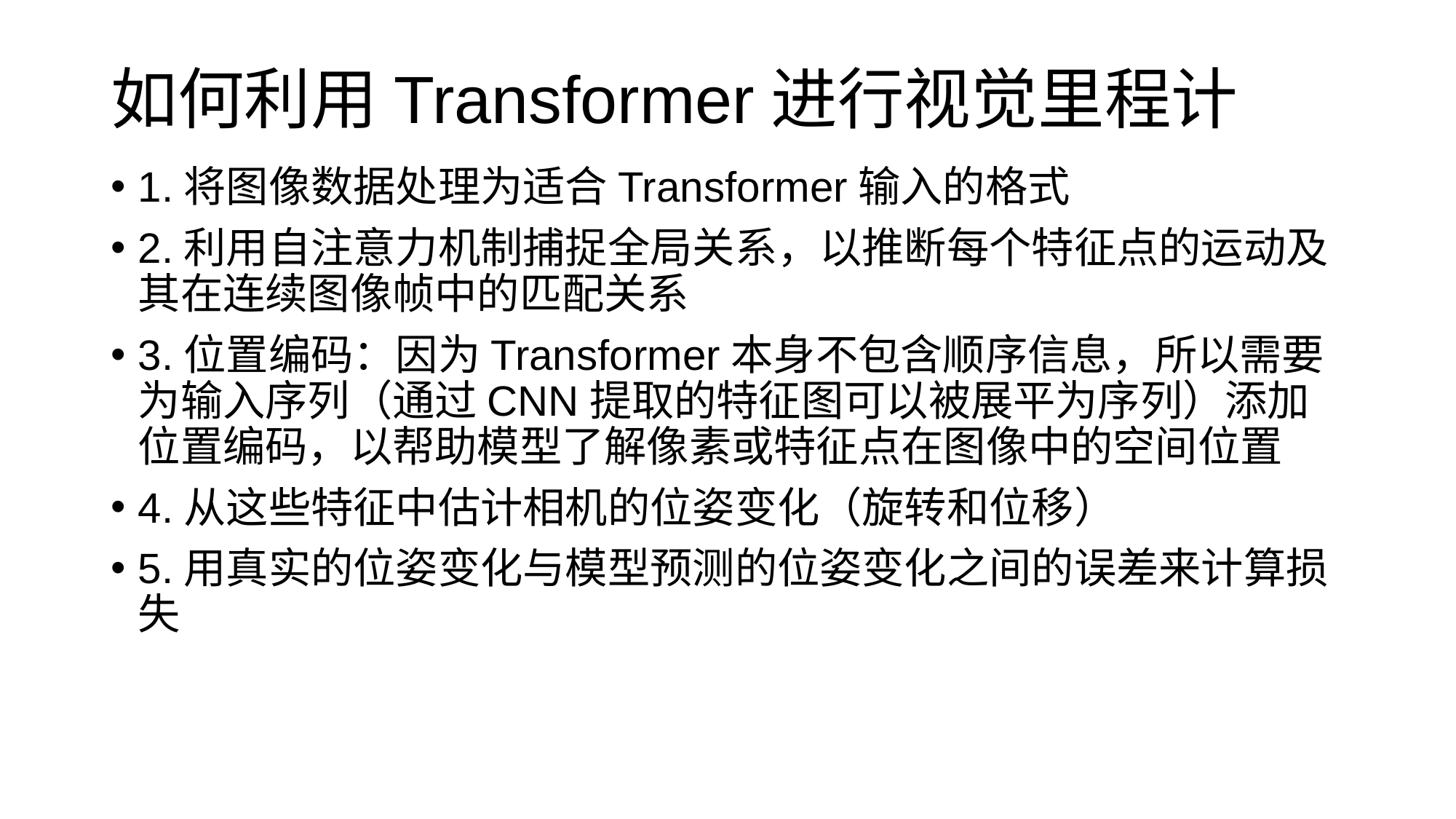

# 如何利用Transformer进行视觉里程计
1.将图像数据处理为适合Transformer输入的格式
2.利用自注意力机制捕捉全局关系，以推断每个特征点的运动及其在连续图像帧中的匹配关系
3.位置编码：因为Transformer本身不包含顺序信息，所以需要为输入序列（通过CNN提取的特征图可以被展平为序列）添加位置编码，以帮助模型了解像素或特征点在图像中的空间位置
4.从这些特征中估计相机的位姿变化（旋转和位移）
5.用真实的位姿变化与模型预测的位姿变化之间的误差来计算损失